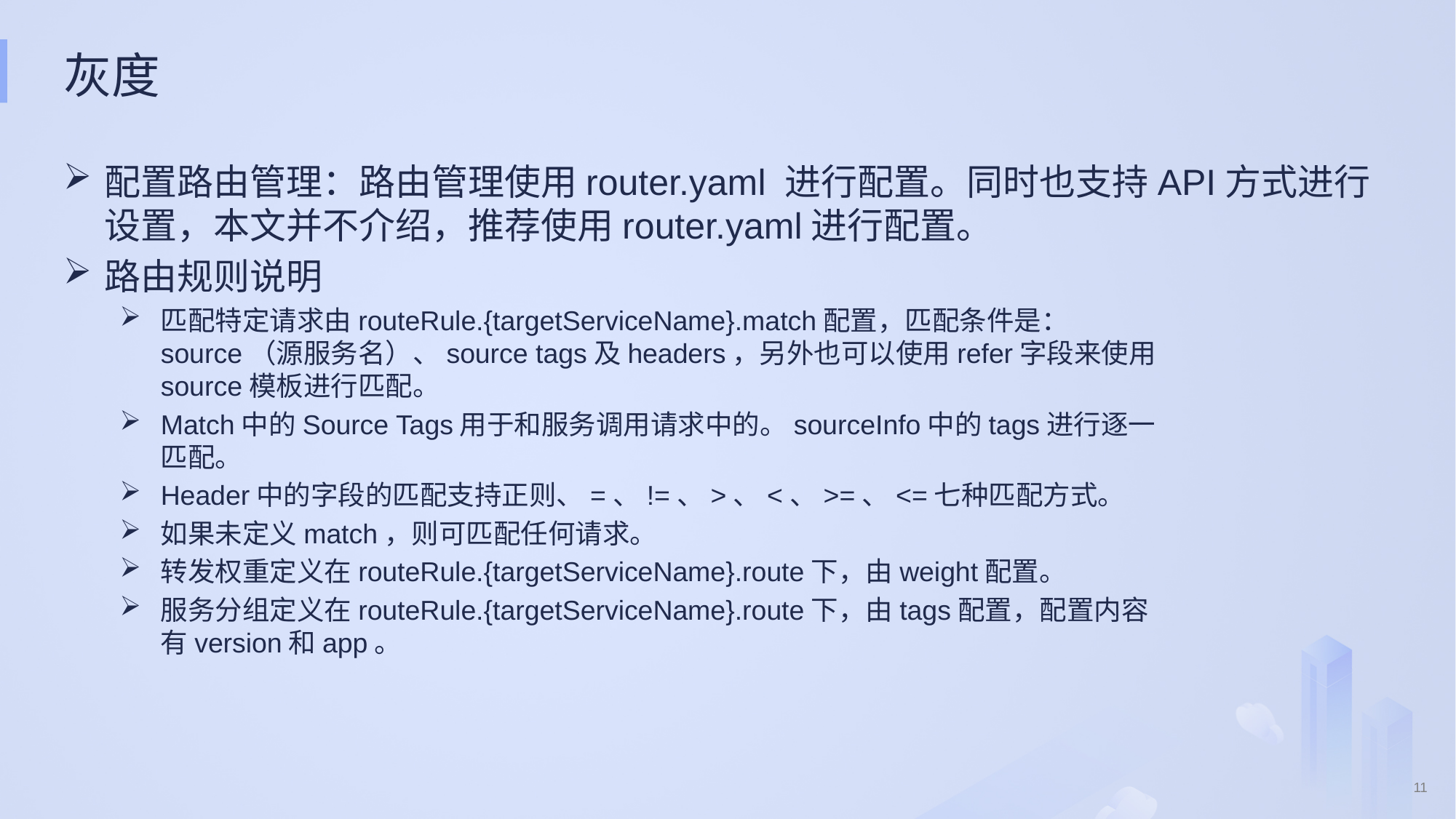

# 灰度
配置路由管理：路由管理使用router.yaml 进行配置。同时也支持API方式进行设置，本文并不介绍，推荐使用router.yaml进行配置。
路由规则说明

匹配特定请求由routeRule.{targetServiceName}.match配置，匹配条件是：source（源服务名）、source tags及headers，另外也可以使用refer字段来使用source模板进行匹配。
Match中的Source Tags用于和服务调用请求中的。sourceInfo中的tags进行逐一匹配。
Header中的字段的匹配支持正则、=、!=、>、<、>=、<=七种匹配方式。
如果未定义match，则可匹配任何请求。
转发权重定义在routeRule.{targetServiceName}.route下，由weight配置。
服务分组定义在routeRule.{targetServiceName}.route下，由tags配置，配置内容有version和app。